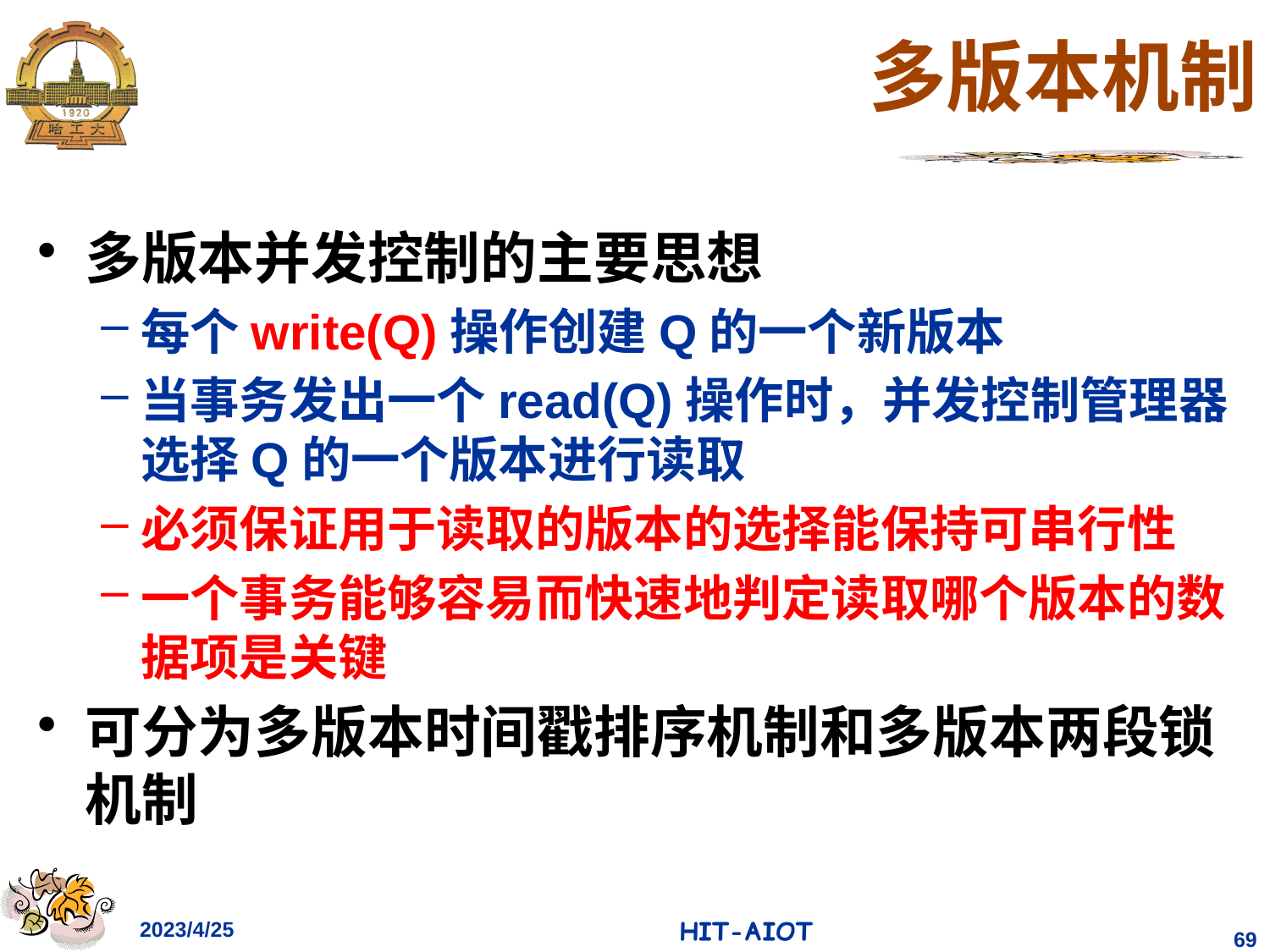

# 多版本机制
多版本并发控制的主要思想
每个write(Q)操作创建Q的一个新版本
当事务发出一个read(Q)操作时，并发控制管理器选择Q的一个版本进行读取
必须保证用于读取的版本的选择能保持可串行性
一个事务能够容易而快速地判定读取哪个版本的数据项是关键
可分为多版本时间戳排序机制和多版本两段锁机制

2023/4/25
HIT-AIOT
69